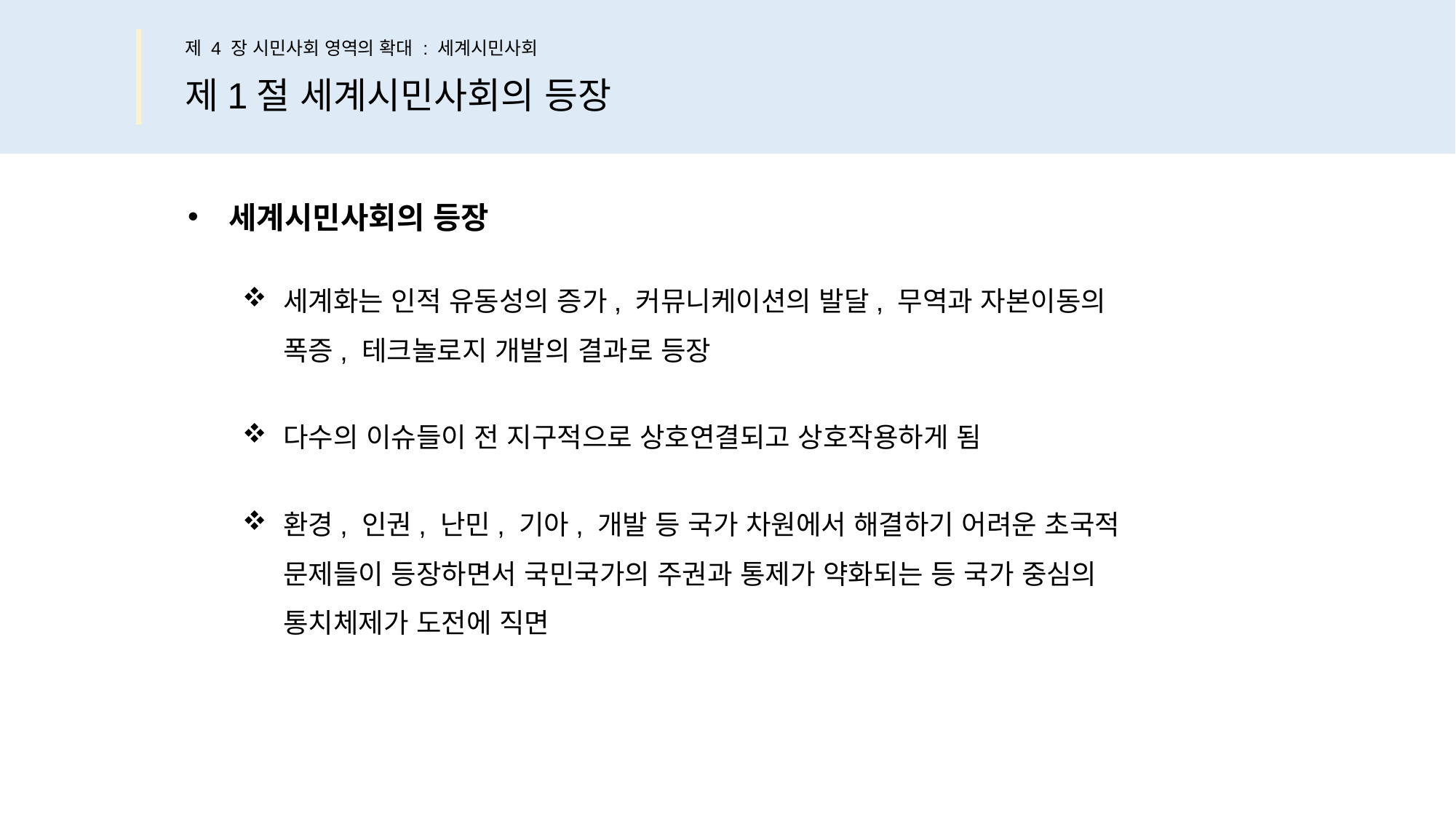

제 4 장 시민사회 영역의 확대 : 세계시민사회
제1절 세계시민사회의 등장
세계시민사회의 등장

세계화는 인적 유동성의 증가, 커뮤니케이션의 발달, 무역과 자본이동의
폭증, 테크놀로지 개발의 결과로 등장

다수의 이슈들이 전 지구적으로 상호연결되고 상호작용하게 됨

환경, 인권, 난민, 기아, 개발 등 국가 차원에서 해결하기 어려운 초국적
문제들이 등장하면서 국민국가의 주권과 통제가 약화되는 등 국가 중심의
통치체제가 도전에 직면